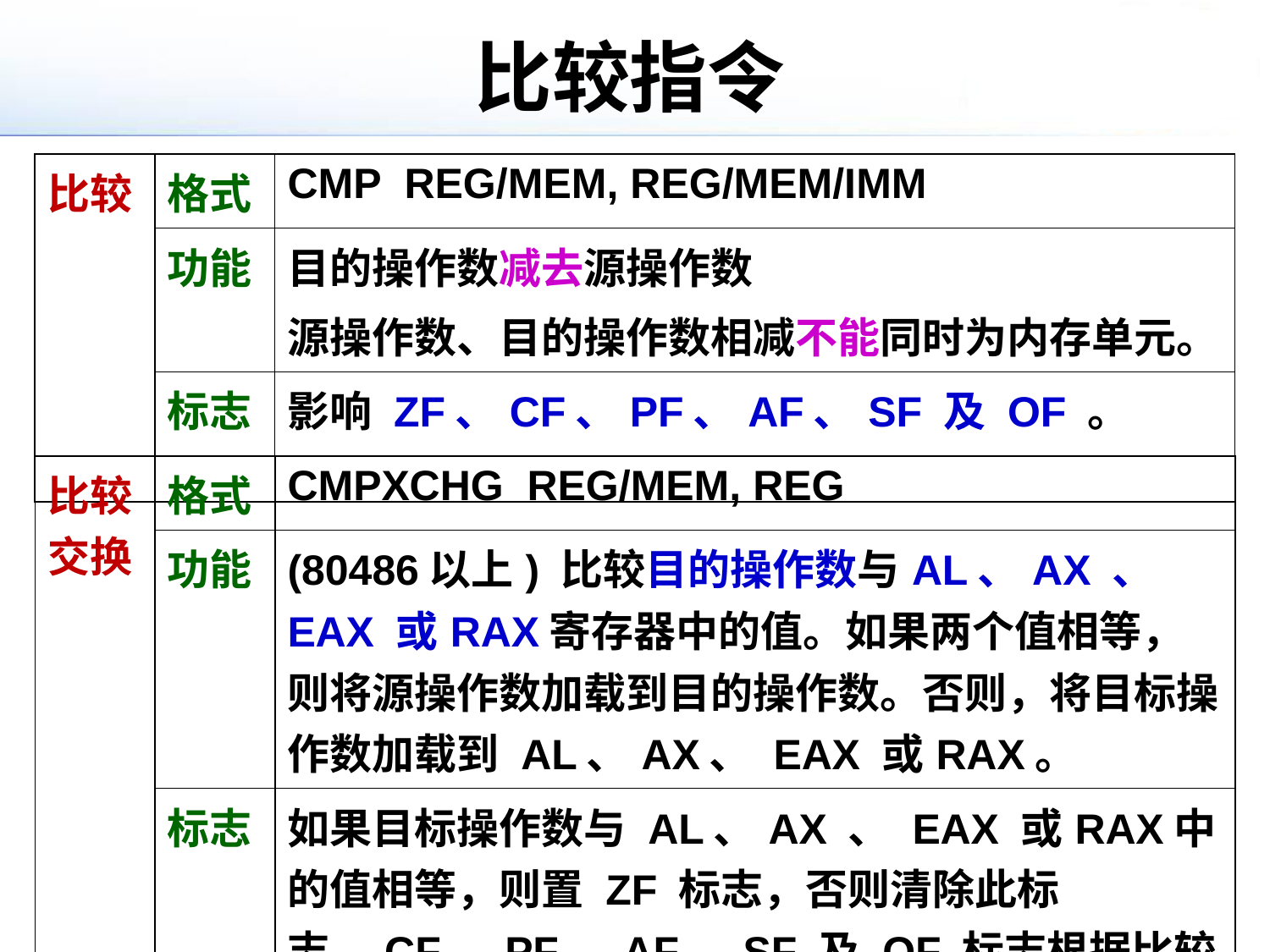

# 比较指令
| 比较 | 格式 | CMP REG/MEM, REG/MEM/IMM |
| --- | --- | --- |
|  | 功能 | 目的操作数减去源操作数 源操作数、目的操作数相减不能同时为内存单元。 |
|  | 标志 | 影响 ZF、CF、PF、AF、SF 及 OF 。 |
| 比较交换 | 格式 | CMPXCHG REG/MEM, REG |
| --- | --- | --- |
|  | 功能 | (80486以上) 比较目的操作数与AL、AX 、 EAX 或RAX寄存器中的值。如果两个值相等，则将源操作数加载到目的操作数。否则，将目标操作数加载到 AL、AX、 EAX 或RAX。 |
|  | 标志 | 如果目标操作数与 AL、AX 、 EAX 或RAX中的值相等，则置 ZF 标志，否则清除此标志。CF、PF、AF、SF 及 OF 标志根据比较操作的结果设置。 |